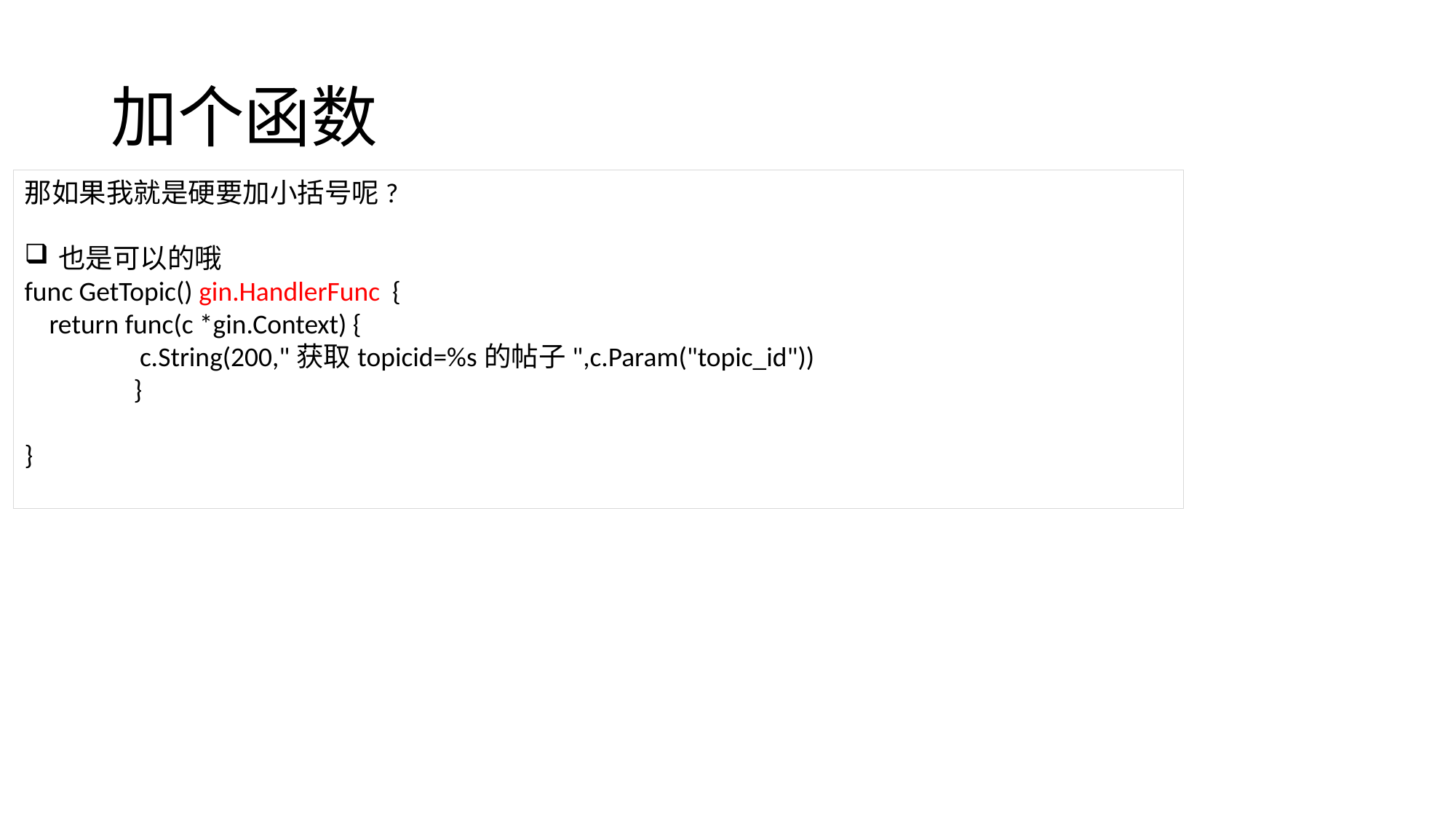

# 加个函数
那如果我就是硬要加小括号呢?

也是可以的哦
func GetTopic() gin.HandlerFunc  {
    return func(c *gin.Context) {
	 c.String(200,"获取topicid=%s的帖子",c.Param("topic_id"))
	}

}